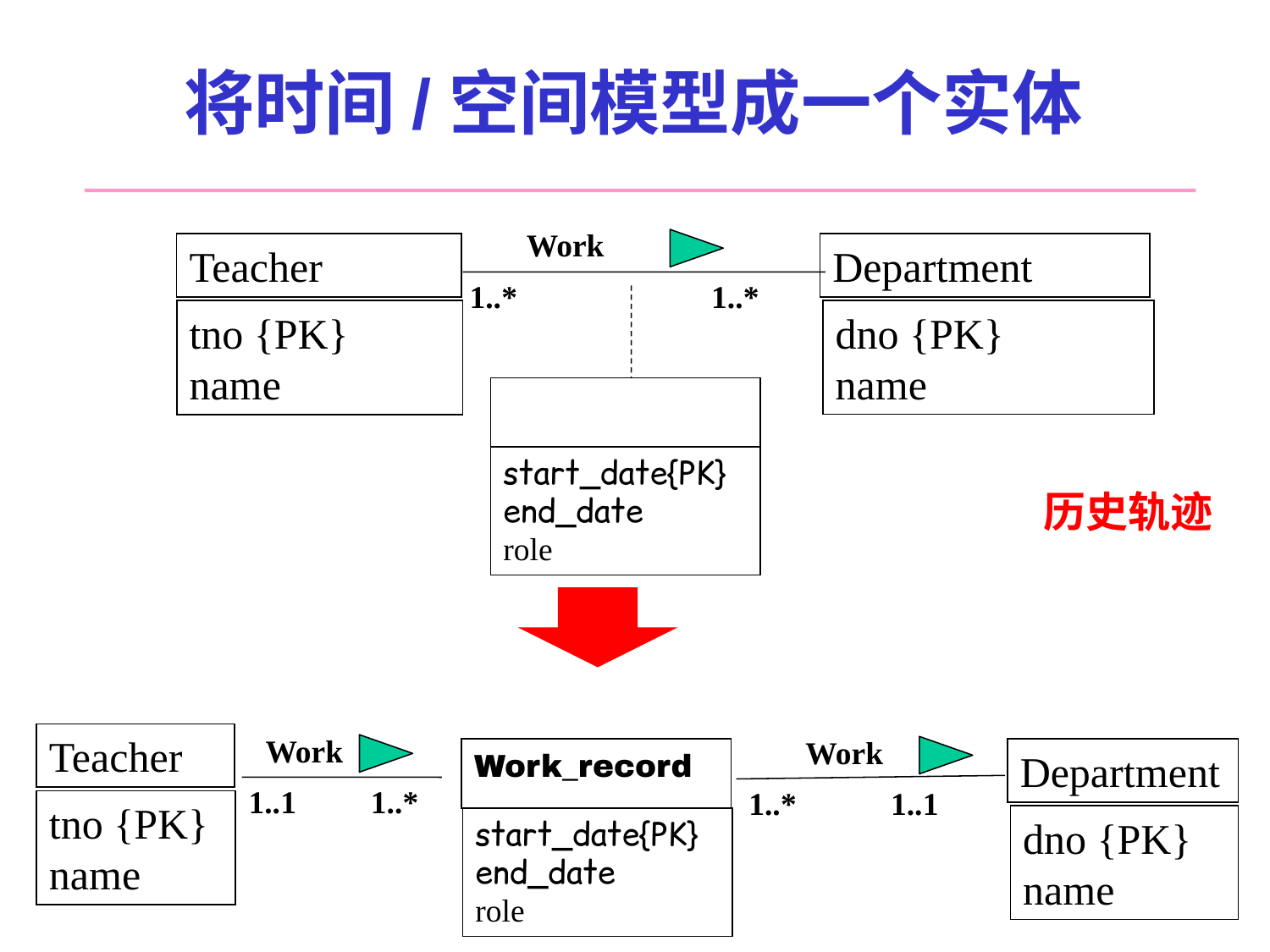

# 将时间/空间模型成一个实体
Work

Teacher
tno {PK}
name
Department
1..*
1..*

start_date{PK}
end_date
role
dno {PK}
name
历史轨迹

Teacher
tno {PK}
name
Work
Work

Work_record
Department
1..1
1..*

1..*
1..1
dno {PK}
name
start_date{PK}
end_date
role